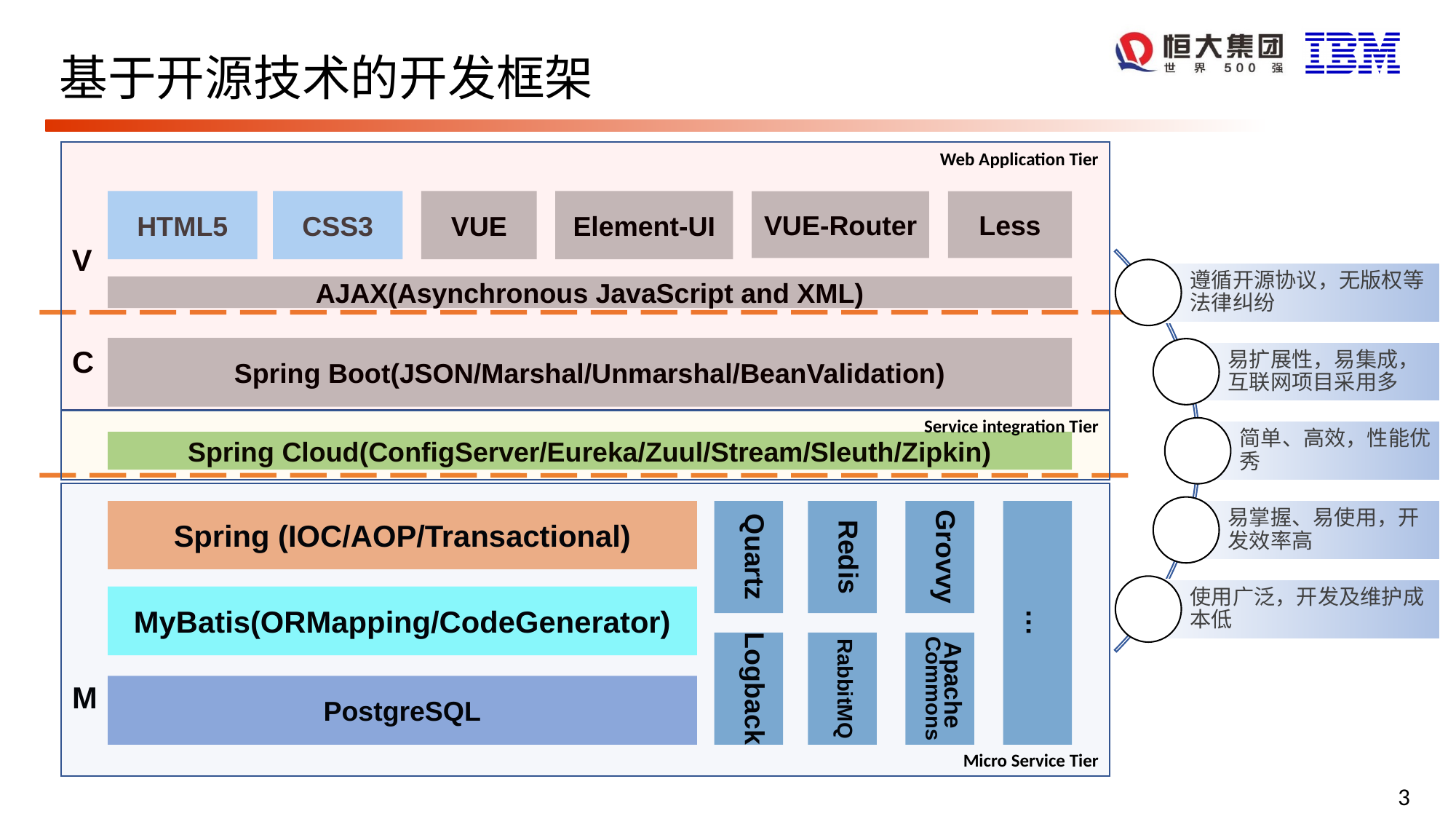

# 基于开源技术的开发框架
遵循开源协议，无版权等法律纠纷
易扩展性，易集成，互联网项目采用多
简单、高效，性能优秀
易掌握、易使用，开发效率高
使用广泛，开发及维护成本低
Web Application Tier
HTML5
CSS3
VUE
Element-UI
VUE-Router
Less
V
AJAX(Asynchronous JavaScript and XML)

C
Spring Boot(JSON/Marshal/Unmarshal/BeanValidation)
Service integration Tier
Spring Cloud(ConfigServer/Eureka/Zuul/Stream/Sleuth/Zipkin)

Micro Service Tier
Spring (IOC/AOP/Transactional)
Quartz
Redis
Grovvy
MyBatis(ORMapping/CodeGenerator)
…
Logback
RabbitMQ
Apache
Commons
M
PostgreSQL